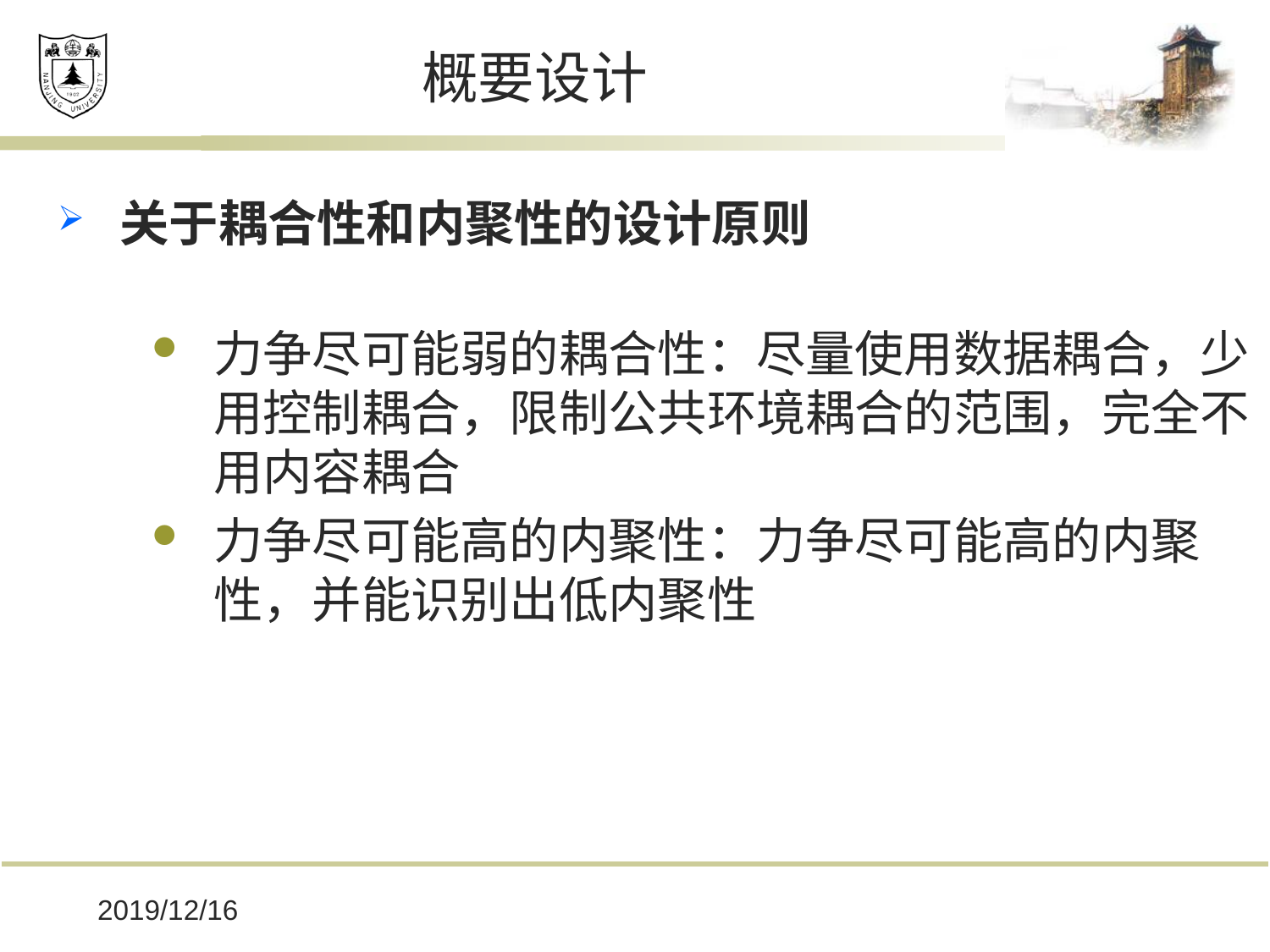

# 概要设计
关于耦合性和内聚性的设计原则
力争尽可能弱的耦合性：尽量使用数据耦合，少用控制耦合，限制公共环境耦合的范围，完全不用内容耦合
力争尽可能高的内聚性：力争尽可能高的内聚性，并能识别出低内聚性
2019/12/16